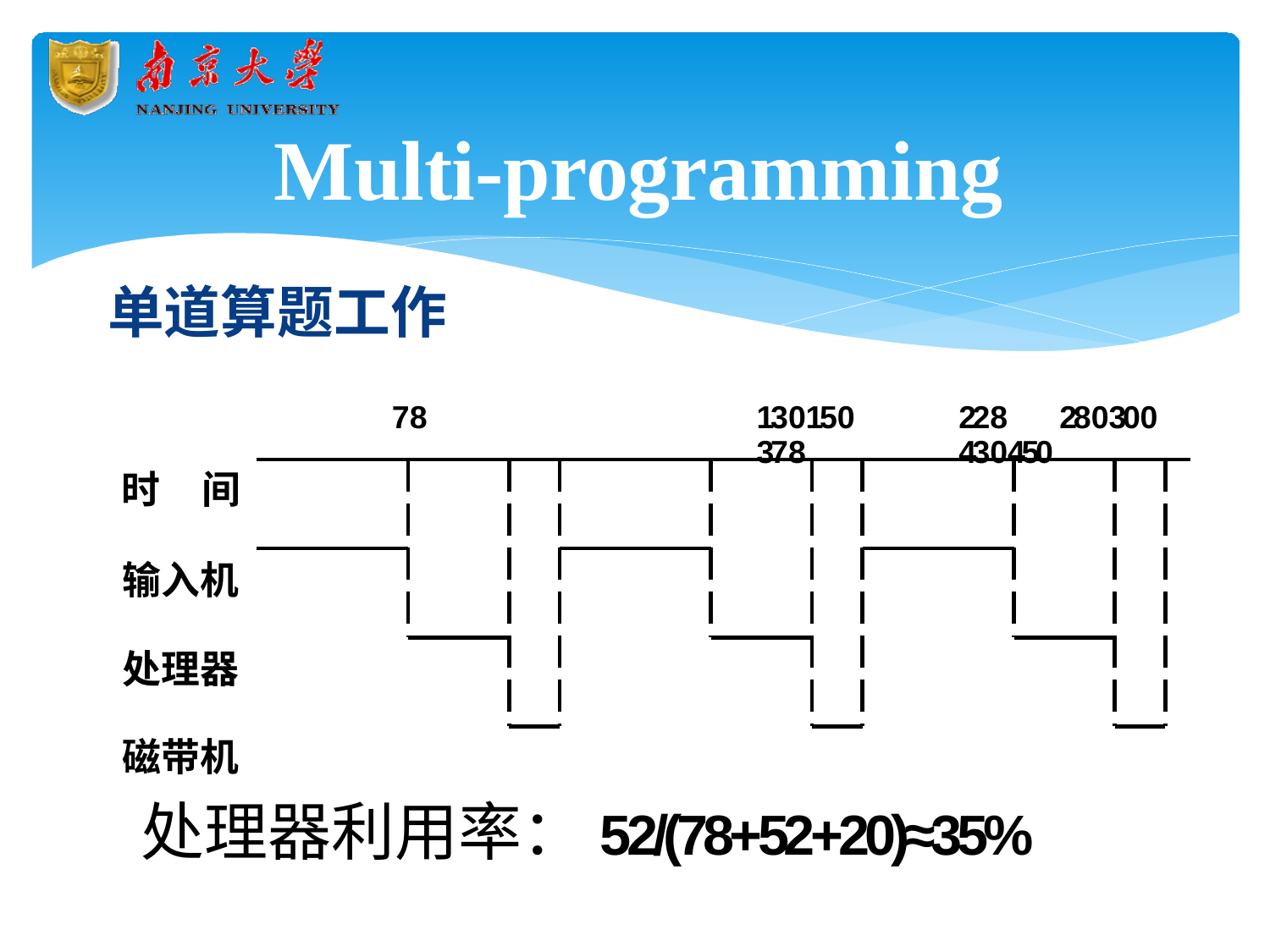

# Multi-programming
单道算题工作
78	130150	228	280300	378	430450
时	间

输入机
处理器 磁带机

处理器利用率：52/(78+52+20)≈35%